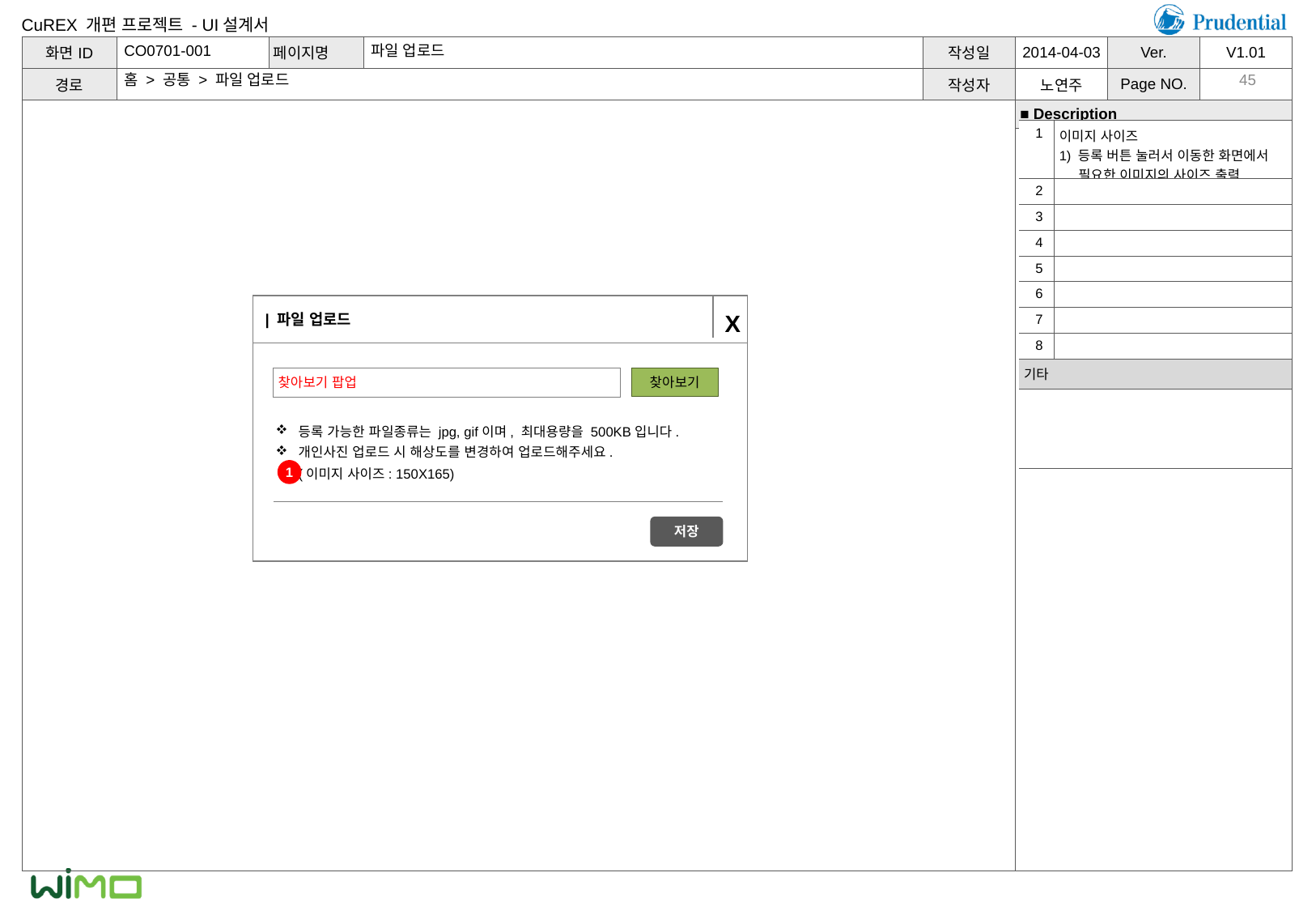

CO0701-001
파일 업로드
홈 > 공통 > 파일 업로드
45
| 1 | 이미지 사이즈 1) 등록 버튼 눌러서 이동한 화면에서 필요한 이미지의 사이즈 출력 |
| --- | --- |
| 2 |  |
| 3 |  |
| 4 |  |
| 5 |  |
| 6 |  |
| 7 |  |
| 8 |  |
| 기타 |  |
|  |  |

| 파일 업로드
X
찾아보기
찾아보기 팝업
등록 가능한 파일종류는 jpg, gif이며, 최대용량을 500KB입니다.
개인사진 업로드 시 해상도를 변경하여 업로드해주세요.
(이미지 사이즈: 150X165)
1
저장